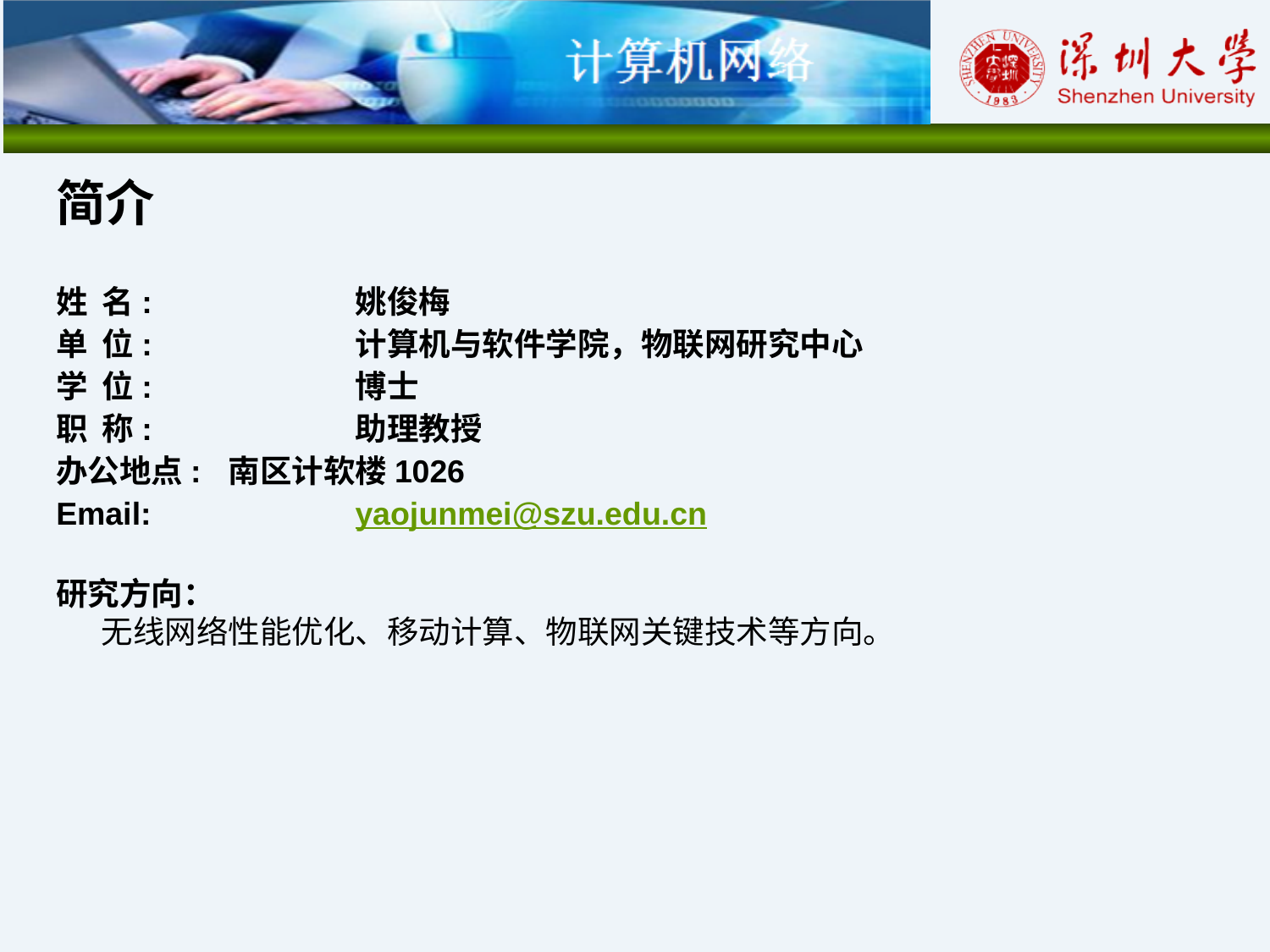

简介
姓  名: 		姚俊梅
单  位: 		计算机与软件学院，物联网研究中心
学  位: 		博士
职  称: 		助理教授
办公地点:  	南区计软楼1026
Email: 		yaojunmei@szu.edu.cn

研究方向：
    	无线网络性能优化、移动计算、物联网关键技术等方向。